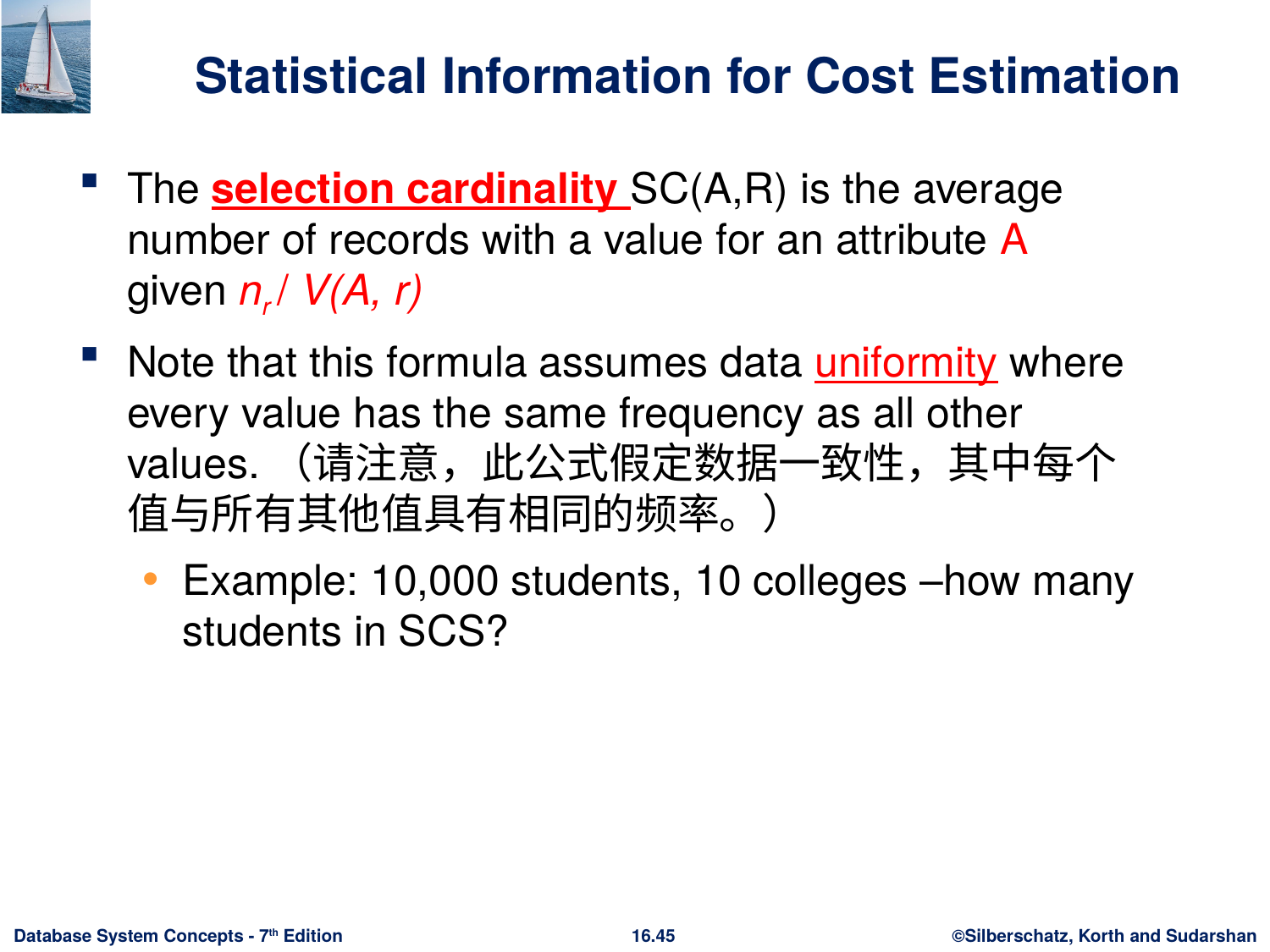

# Statistical Information for Cost Estimation
The selection cardinality SC(A,R) is the average number of records with a value for an attribute A given nr / V(A, r)
Note that this formula assumes data uniformity where every value has the same frequency as all other values.（请注意，此公式假定数据一致性，其中每个值与所有其他值具有相同的频率。）
Example: 10,000 students, 10 colleges –how many students in SCS?